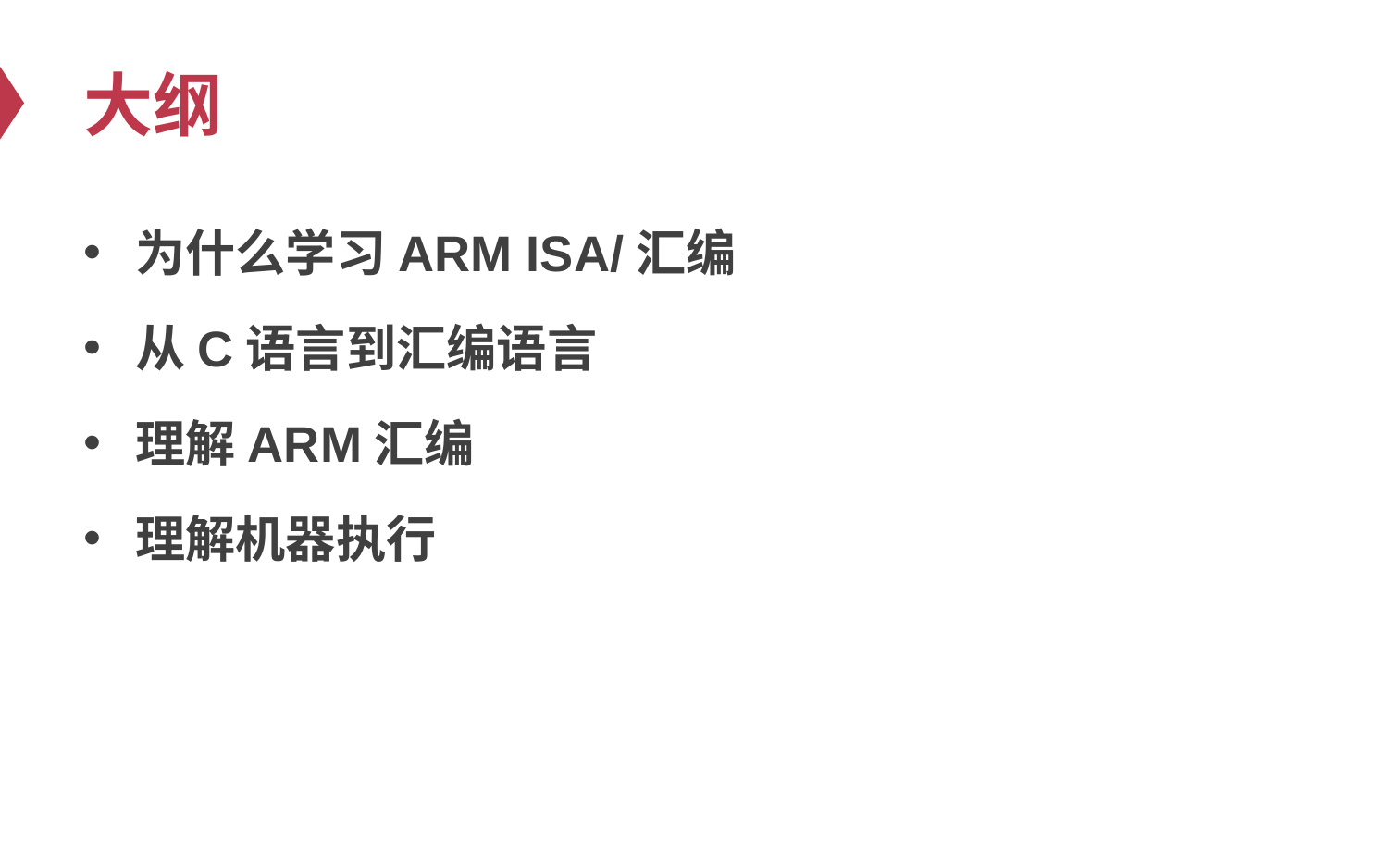

# 大纲
为什么学习ARM ISA/汇编
从C语言到汇编语言
理解ARM汇编
理解机器执行